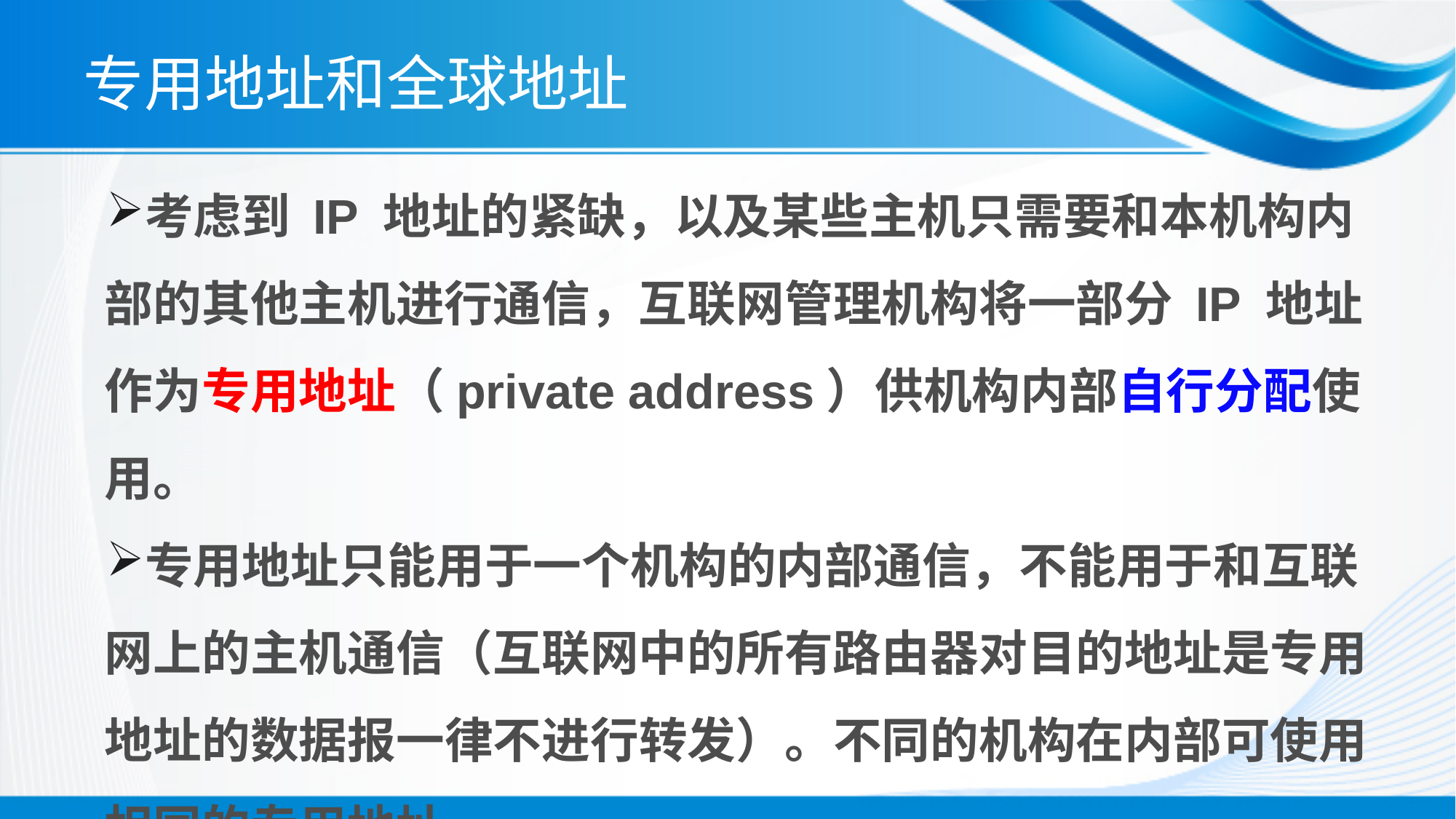

# 专用地址和全球地址
考虑到 IP 地址的紧缺，以及某些主机只需要和本机构内部的其他主机进行通信，互联网管理机构将一部分 IP 地址作为专用地址（private address）供机构内部自行分配使用。
专用地址只能用于一个机构的内部通信，不能用于和互联网上的主机通信（互联网中的所有路由器对目的地址是专用地址的数据报一律不进行转发）。不同的机构在内部可使用相同的专用地址。